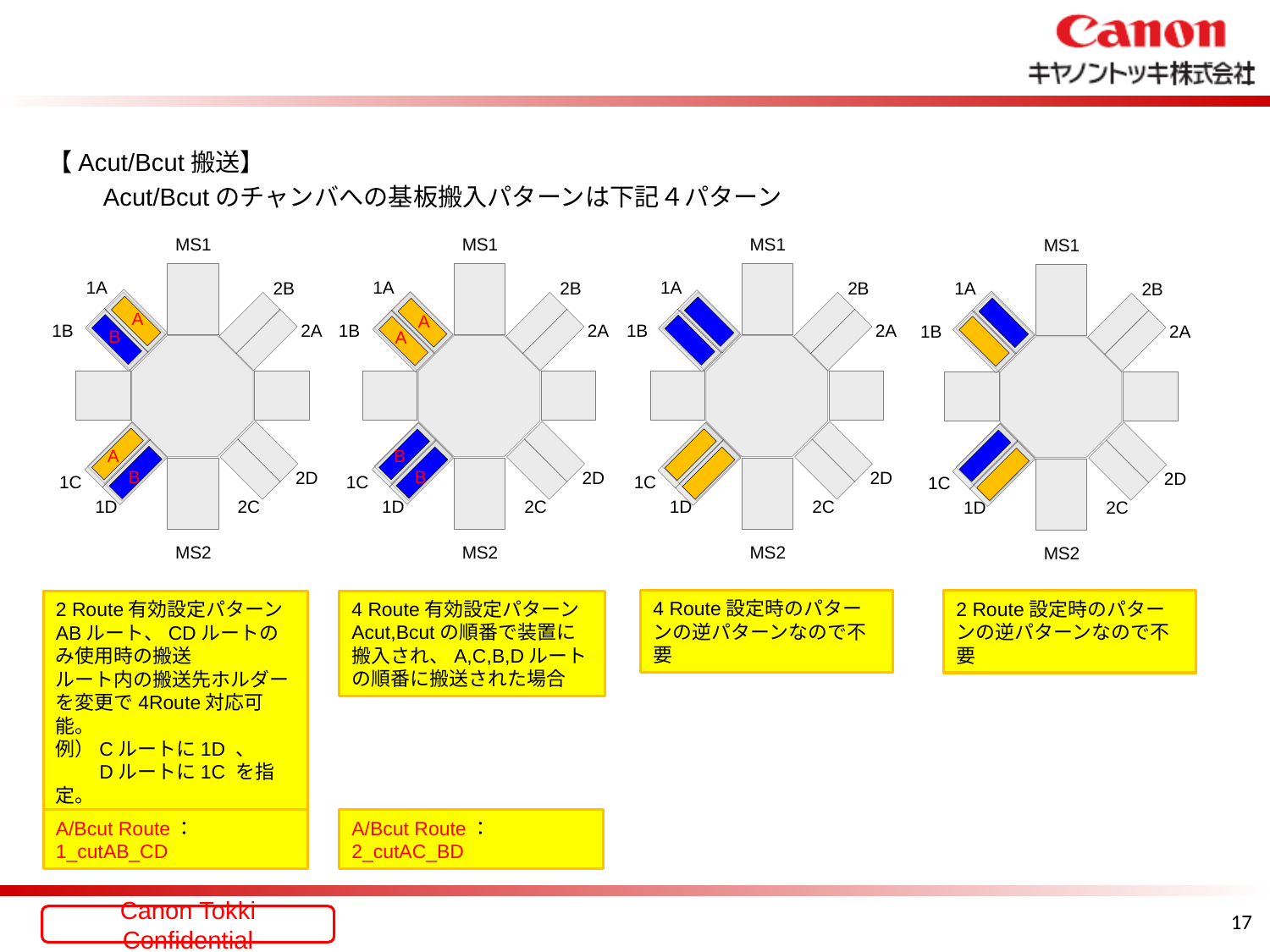

【Acut/Bcut搬送】
　　Acut/Bcutのチャンバへの基板搬入パターンは下記４パターン

MS1

1A
2B

1B
2A

2D

1C
2C
1D
MS2
MS1

1A
2B

1B
2A

2D

1C
2C
1D
MS2
MS1

1A
2B

1B
2A

2D

1C
2C
1D
MS2
MS1

1A
2B

1B
2A

2D

1C
2C
1D
MS2

A

A
B
A
A
B
B
B
4 Route設定時のパターンの逆パターンなので不要
2 Route設定時のパターンの逆パターンなので不要
4 Route有効設定パターン
Acut,Bcutの順番で装置に搬入され、A,C,B,Dルートの順番に搬送された場合
2 Route有効設定パターン
ABルート、CDルートのみ使用時の搬送
ルート内の搬送先ホルダーを変更で4Route対応可能。
例）Cルートに1D 、
　　Dルートに1C を指定。
A/Bcut Route：1_cutAB_CD
A/Bcut Route：2_cutAC_BD

17